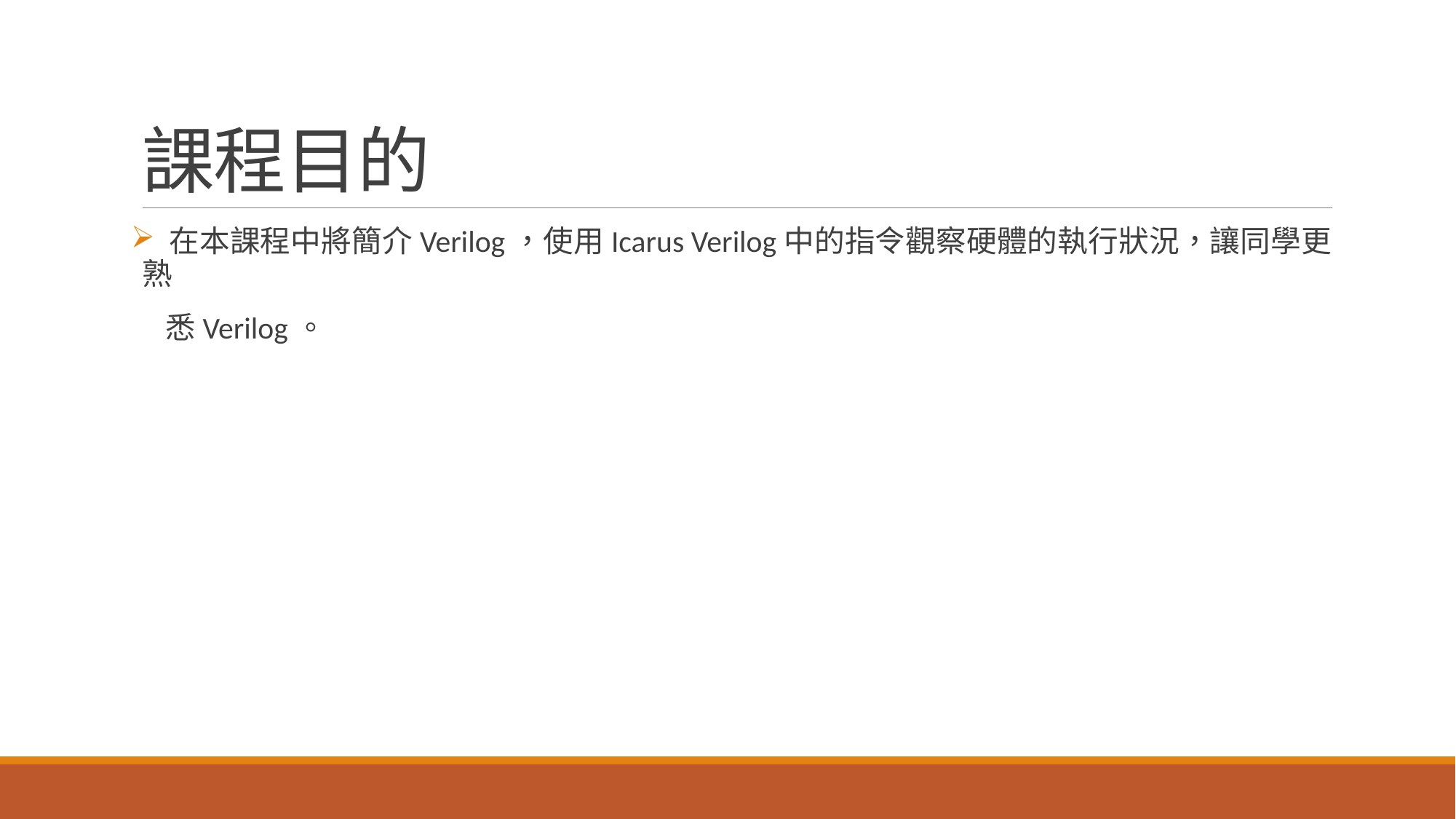

# 課程目的
 在本課程中將簡介Verilog，使用Icarus Verilog中的指令觀察硬體的執行狀況，讓同學更熟
    悉Verilog。